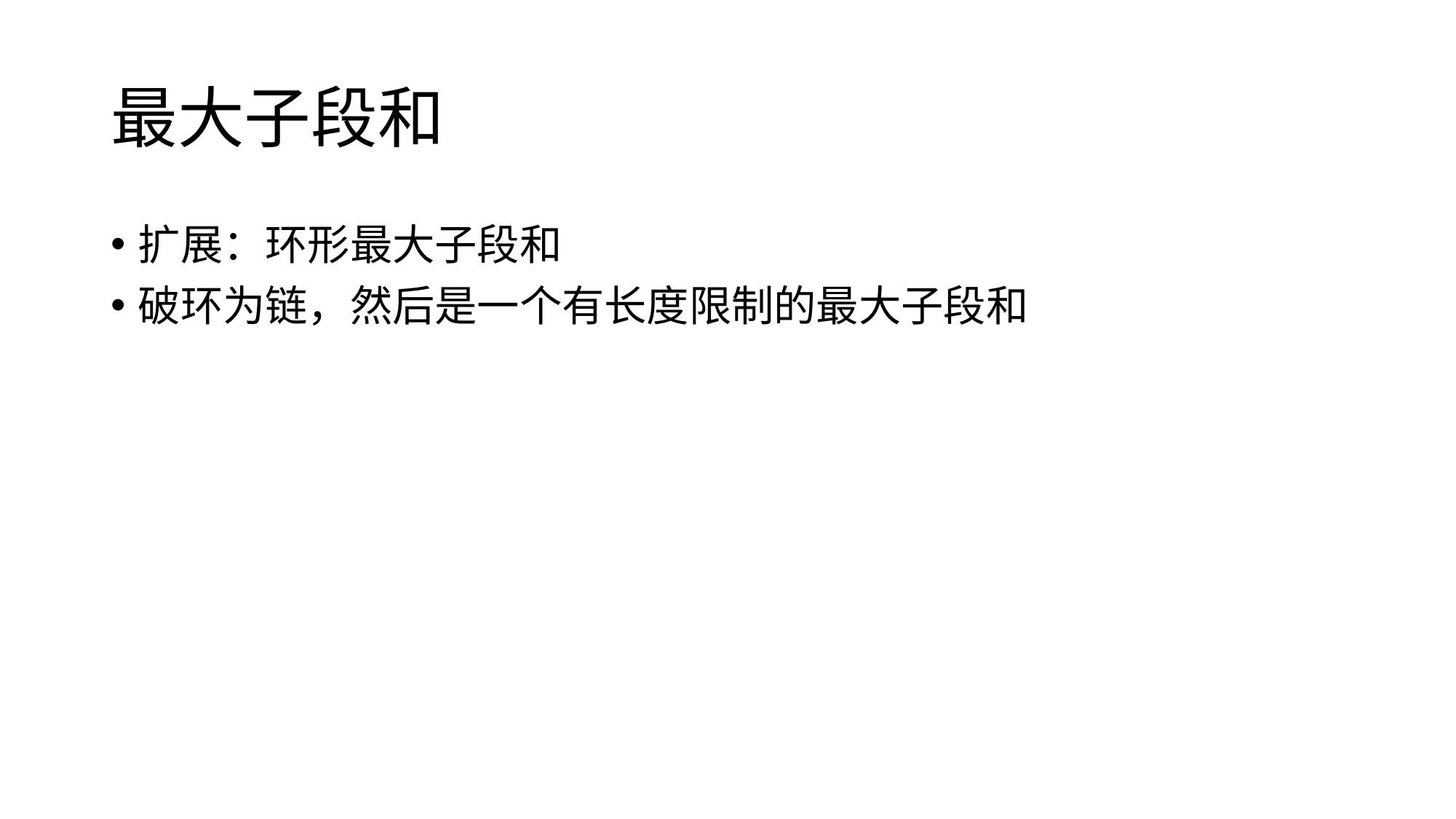

# 最大子段和
扩展：环形最大子段和
破环为链，然后是一个有长度限制的最大子段和